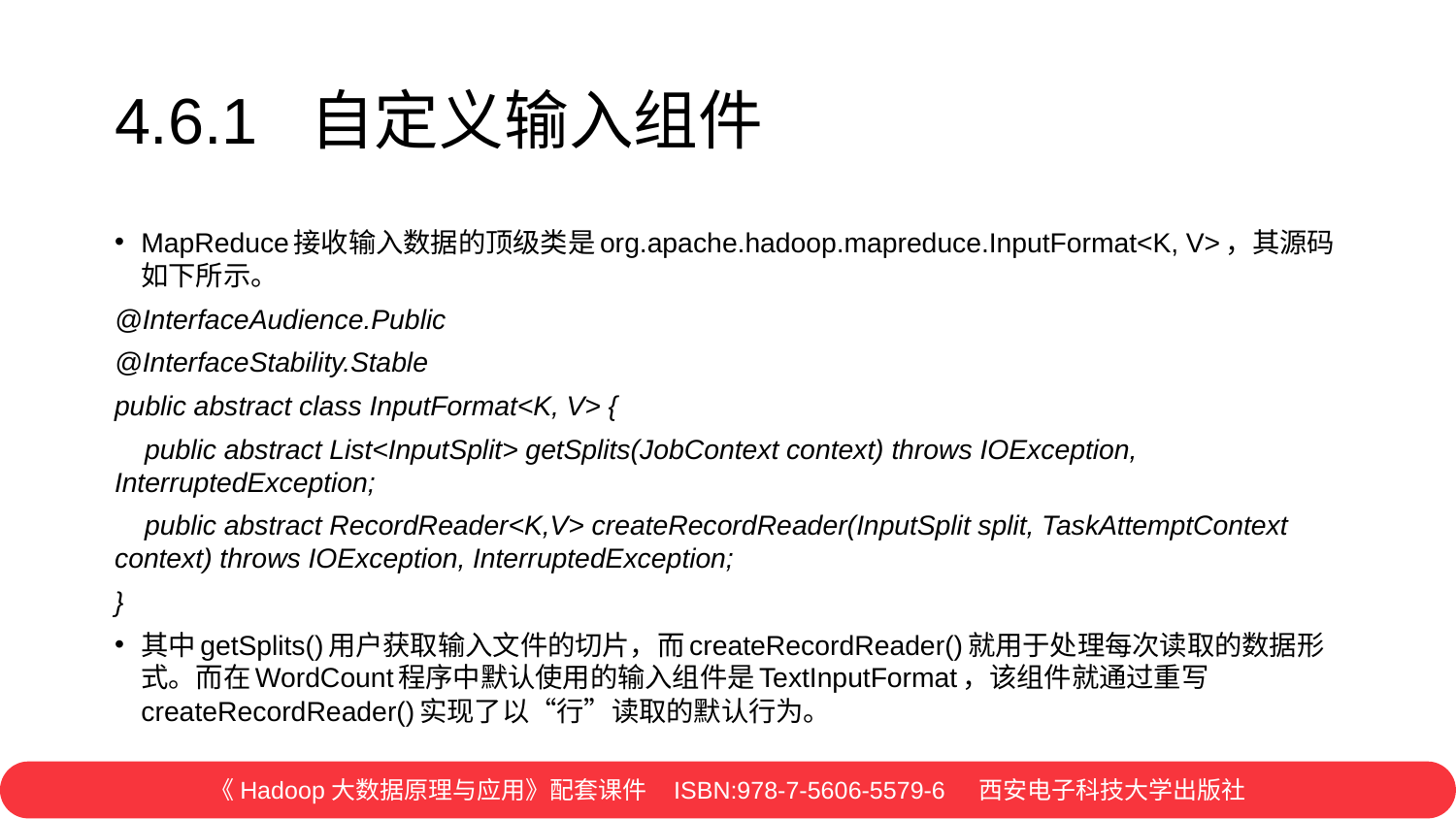

# 4.6.1  自定义输入组件
MapReduce接收输入数据的顶级类是org.apache.hadoop.mapreduce.InputFormat<K, V>，其源码如下所示。
@InterfaceAudience.Public
@InterfaceStability.Stable
public abstract class InputFormat<K, V> {
    public abstract List<InputSplit> getSplits(JobContext context) throws IOException, InterruptedException;
    public abstract RecordReader<K,V> createRecordReader(InputSplit split, TaskAttemptContext context) throws IOException, InterruptedException;
}
其中getSplits()用户获取输入文件的切片，而createRecordReader()就用于处理每次读取的数据形式。而在WordCount程序中默认使用的输入组件是TextInputFormat，该组件就通过重写createRecordReader()实现了以“行”读取的默认行为。